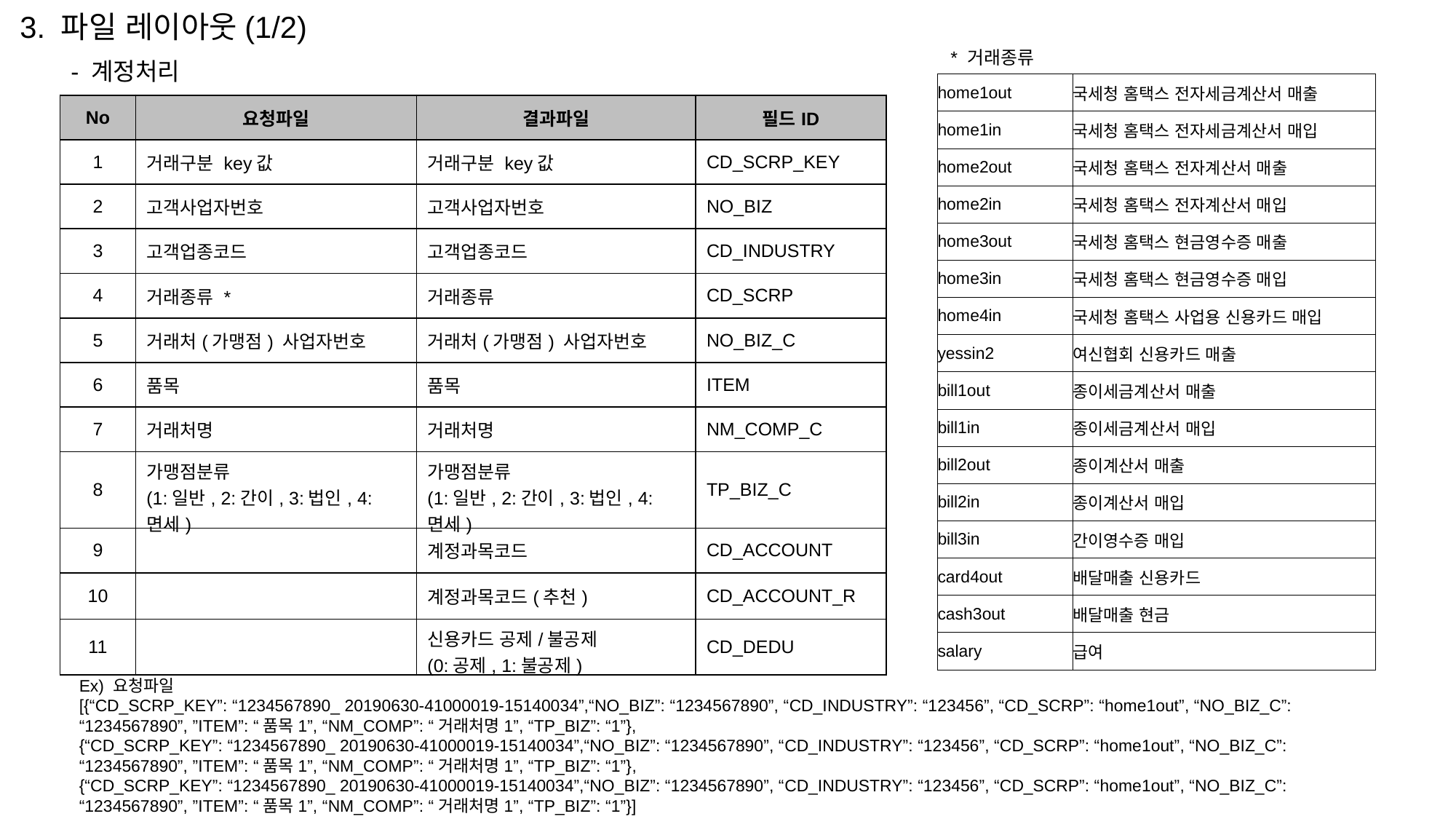

3. 파일 레이아웃(1/2)
* 거래종류
- 계정처리
| home1out | 국세청 홈택스 전자세금계산서 매출 |
| --- | --- |
| home1in | 국세청 홈택스 전자세금계산서 매입 |
| home2out | 국세청 홈택스 전자계산서 매출 |
| home2in | 국세청 홈택스 전자계산서 매입 |
| home3out | 국세청 홈택스 현금영수증 매출 |
| home3in | 국세청 홈택스 현금영수증 매입 |
| home4in | 국세청 홈택스 사업용 신용카드 매입 |
| yessin2 | 여신협회 신용카드 매출 |
| bill1out | 종이세금계산서 매출 |
| bill1in | 종이세금계산서 매입 |
| bill2out | 종이계산서 매출 |
| bill2in | 종이계산서 매입 |
| bill3in | 간이영수증 매입 |
| card4out | 배달매출 신용카드 |
| cash3out | 배달매출 현금 |
| salary | 급여 |
| No | 요청파일 | 결과파일 | 필드ID |
| --- | --- | --- | --- |
| 1 | 거래구분 key값 | 거래구분 key값 | CD\_SCRP\_KEY |
| 2 | 고객사업자번호 | 고객사업자번호 | NO\_BIZ |
| 3 | 고객업종코드 | 고객업종코드 | CD\_INDUSTRY |
| 4 | 거래종류 \* | 거래종류 | CD\_SCRP |
| 5 | 거래처(가맹점) 사업자번호 | 거래처(가맹점) 사업자번호 | NO\_BIZ\_C |
| 6 | 품목 | 품목 | ITEM |
| 7 | 거래처명 | 거래처명 | NM\_COMP\_C |
| 8 | 가맹점분류 (1:일반, 2:간이, 3:법인, 4:면세) | 가맹점분류 (1:일반, 2:간이, 3:법인, 4:면세) | TP\_BIZ\_C |
| 9 |  | 계정과목코드 | CD\_ACCOUNT |
| 10 |  | 계정과목코드(추천) | CD\_ACCOUNT\_R |
| 11 |  | 신용카드 공제/불공제 (0:공제, 1:불공제) | CD\_DEDU |
Ex) 요청파일
[{“CD_SCRP_KEY”: “1234567890_ 20190630-41000019-15140034”,“NO_BIZ”: “1234567890”, “CD_INDUSTRY”: “123456”, “CD_SCRP”: “home1out”, “NO_BIZ_C”: “1234567890”, ”ITEM”: “품목1”, “NM_COMP”: “거래처명1”, “TP_BIZ”: “1”},
{“CD_SCRP_KEY”: “1234567890_ 20190630-41000019-15140034”,“NO_BIZ”: “1234567890”, “CD_INDUSTRY”: “123456”, “CD_SCRP”: “home1out”, “NO_BIZ_C”: “1234567890”, ”ITEM”: “품목1”, “NM_COMP”: “거래처명1”, “TP_BIZ”: “1”},
{“CD_SCRP_KEY”: “1234567890_ 20190630-41000019-15140034”,“NO_BIZ”: “1234567890”, “CD_INDUSTRY”: “123456”, “CD_SCRP”: “home1out”, “NO_BIZ_C”: “1234567890”, ”ITEM”: “품목1”, “NM_COMP”: “거래처명1”, “TP_BIZ”: “1”}]